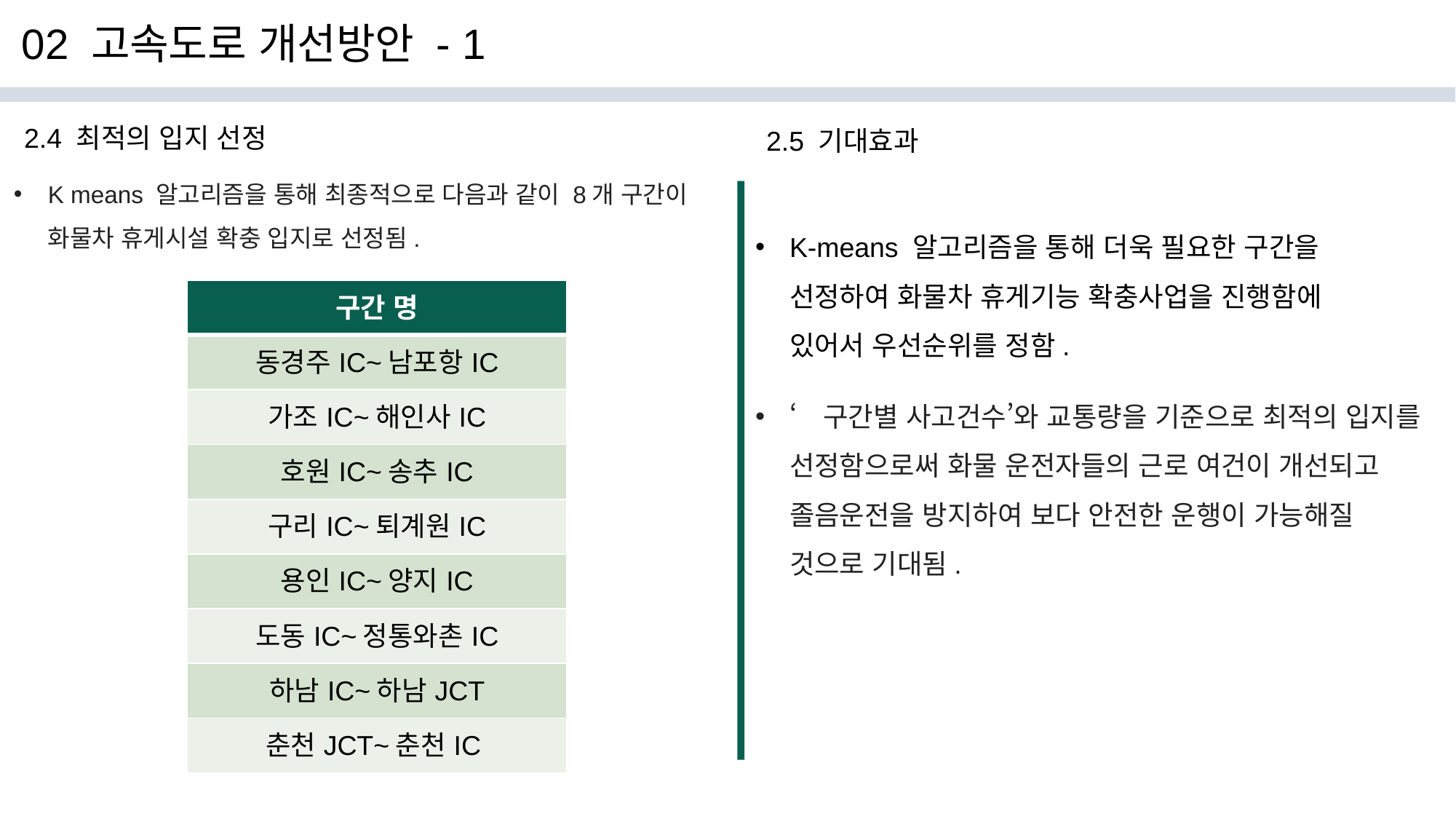

02 고속도로 개선방안 - 1

2.4 최적의 입지 선정
2.5 기대효과
K means 알고리즘을 통해 최종적으로 다음과 같이 8개 구간이 화물차 휴게시설 확충 입지로 선정됨.

K-means 알고리즘을 통해 더욱 필요한 구간을 선정하여 화물차 휴게기능 확충사업을 진행함에 있어서 우선순위를 정함.
| 구간 명 |
| --- |
| 동경주IC~남포항IC |
| 가조IC~해인사IC |
| 호원IC~송추IC |
| 구리IC~퇴계원IC |
| 용인IC~양지IC |
| 도동IC~정통와촌IC |
| 하남IC~하남JCT |
| 춘천JCT~춘천IC |
‘구간별 사고건수’와 교통량을 기준으로 최적의 입지를 선정함으로써 화물 운전자들의 근로 여건이 개선되고 졸음운전을 방지하여 보다 안전한 운행이 가능해질 것으로 기대됨.